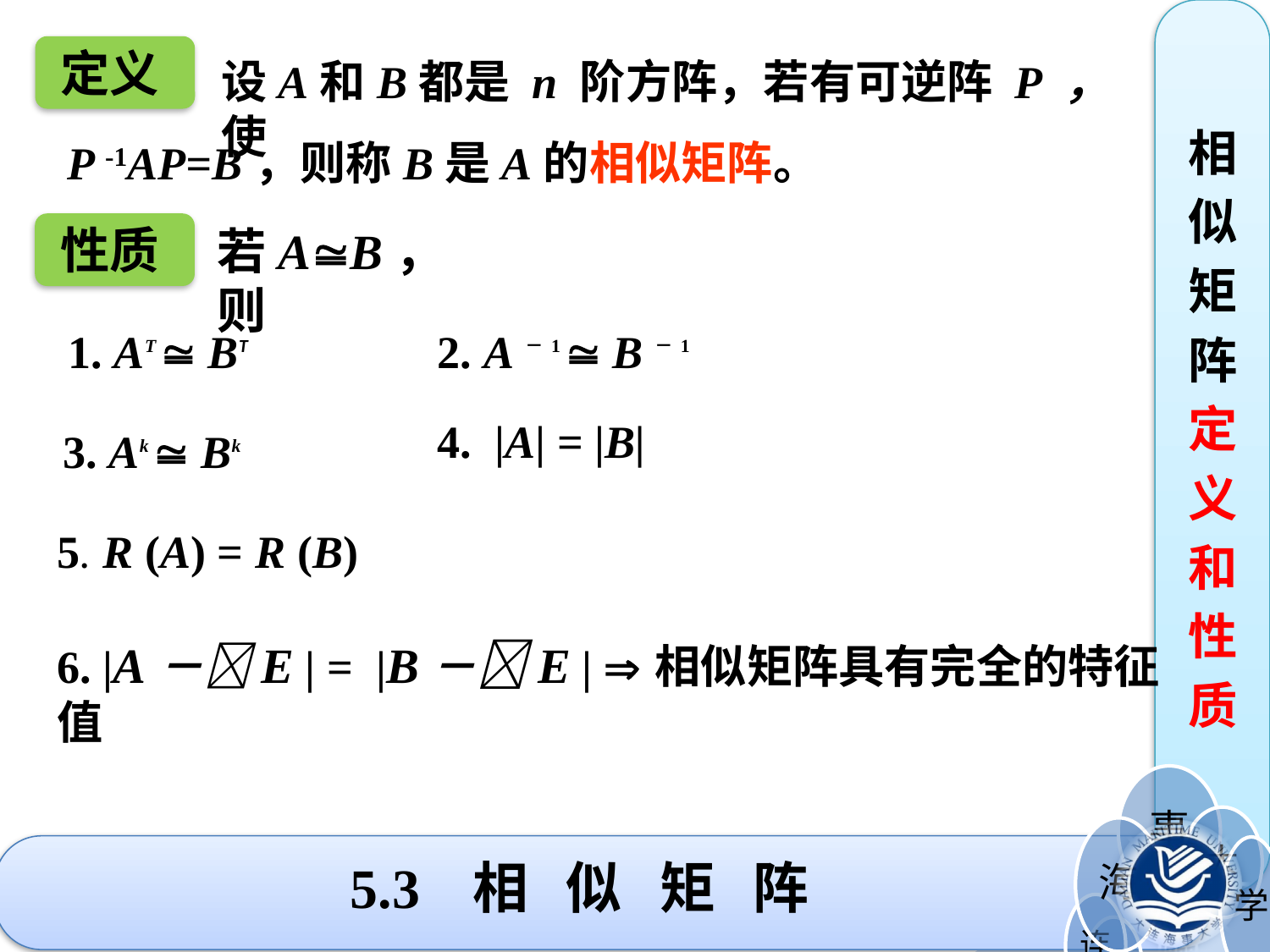

定义
设A和B都是 n 阶方阵，若有可逆阵 P ，使

相
似
矩
阵
定
义
和
性
质
P -1AP=B，则称B是A的相似矩阵。

性质
若A≅B，则
1. AT ≅ BT
2. A－1 ≅ B－1
4.  |A| = |B|
3. Ak ≅ Bk

5.  R (A) = R (B)

6. |A－λE | =  |B－λE | ⇒ 相似矩阵具有完全的特征值
5.3   相   似   矩   阵